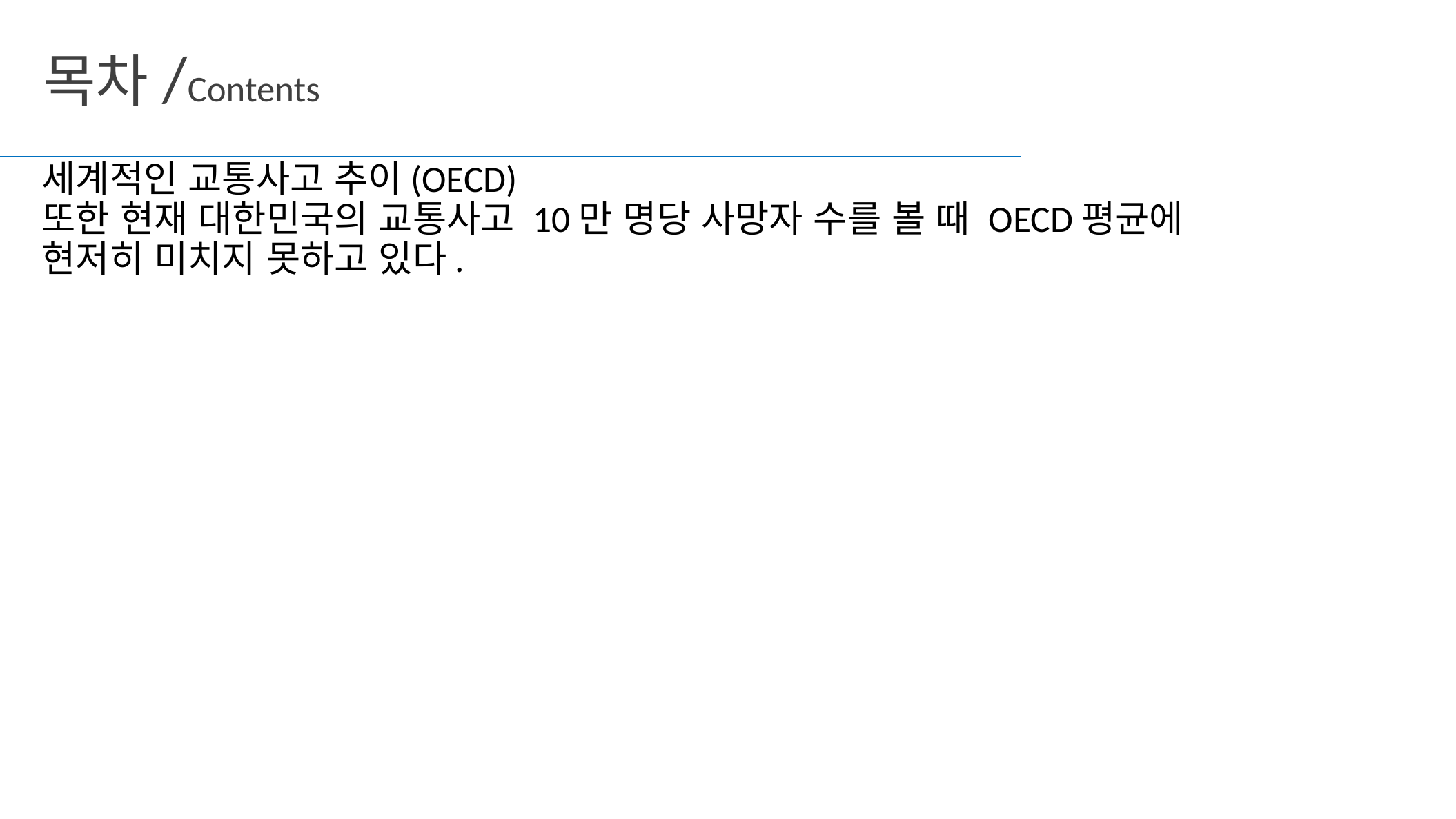

목차/Contents
# 세계적인 교통사고 추이(OECD) 또한 현재 대한민국의 교통사고 10만 명당 사망자 수를 볼 때 OECD평균에 현저히 미치지 못하고 있다.